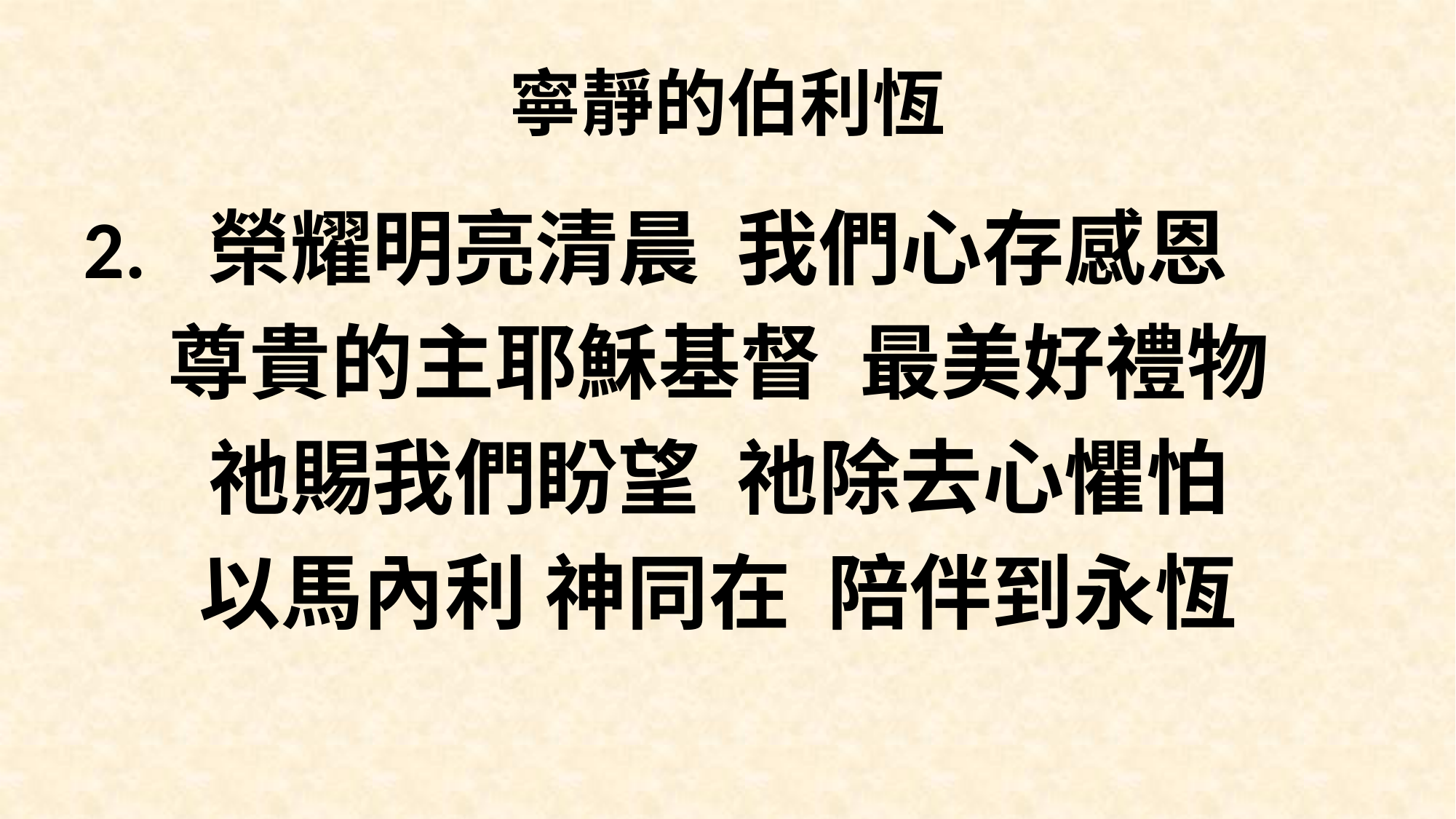

# 寧靜的伯利恆
榮耀明亮清晨  我們心存感恩
尊貴的主耶穌基督  最美好禮物
祂賜我們盼望  祂除去心懼怕
以馬內利 神同在  陪伴到永恆
2.